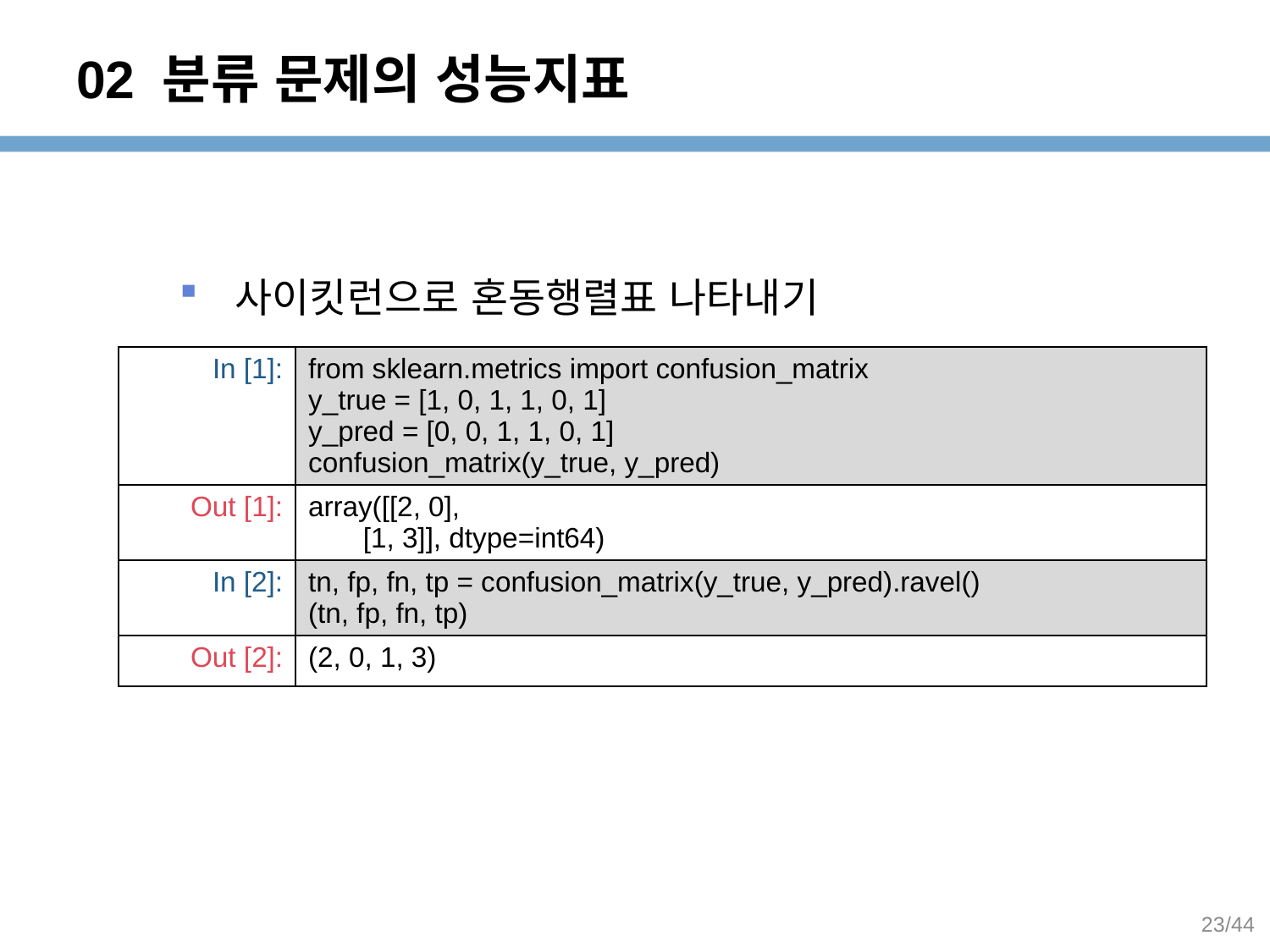

# 02 분류 문제의 성능지표

사이킷런으로 혼동행렬표 나타내기
| In [1]: | from sklearn.metrics import confusion\_matrix y\_true = [1, 0, 1, 1, 0, 1] y\_pred = [0, 0, 1, 1, 0, 1] confusion\_matrix(y\_true, y\_pred) |
| --- | --- |
| Out [1]: | array([[2, 0], [1, 3]], dtype=int64) |
| In [2]: | tn, fp, fn, tp = confusion\_matrix(y\_true, y\_pred).ravel() (tn, fp, fn, tp) |
| Out [2]: | (2, 0, 1, 3) |
23/44